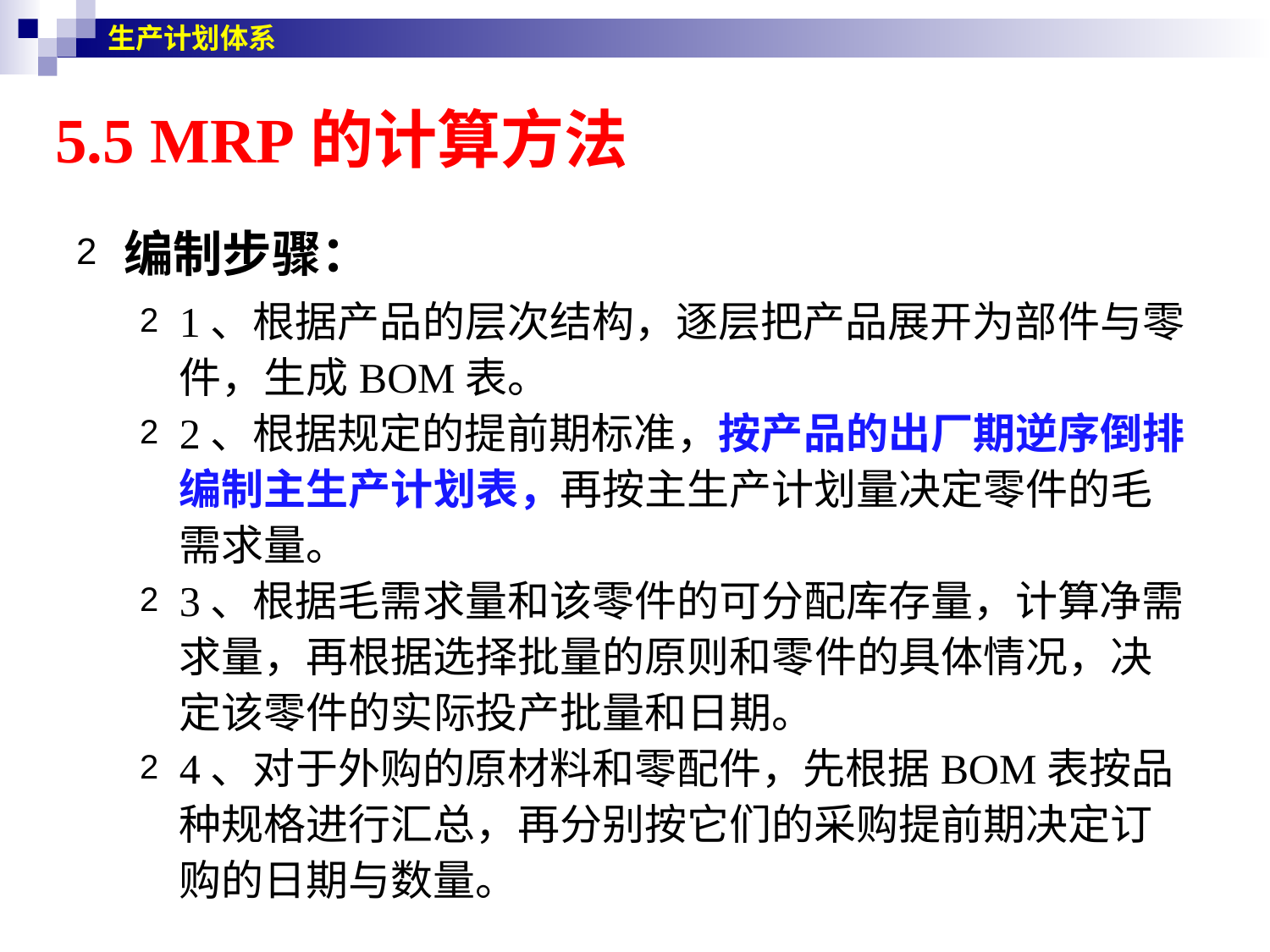

生产计划体系
# 5.5 MRP的计算方法
编制步骤：
1、根据产品的层次结构，逐层把产品展开为部件与零件，生成BOM表。
2、根据规定的提前期标准，按产品的出厂期逆序倒排编制主生产计划表，再按主生产计划量决定零件的毛需求量。
3、根据毛需求量和该零件的可分配库存量，计算净需求量，再根据选择批量的原则和零件的具体情况，决定该零件的实际投产批量和日期。
4、对于外购的原材料和零配件，先根据BOM表按品种规格进行汇总，再分别按它们的采购提前期决定订购的日期与数量。